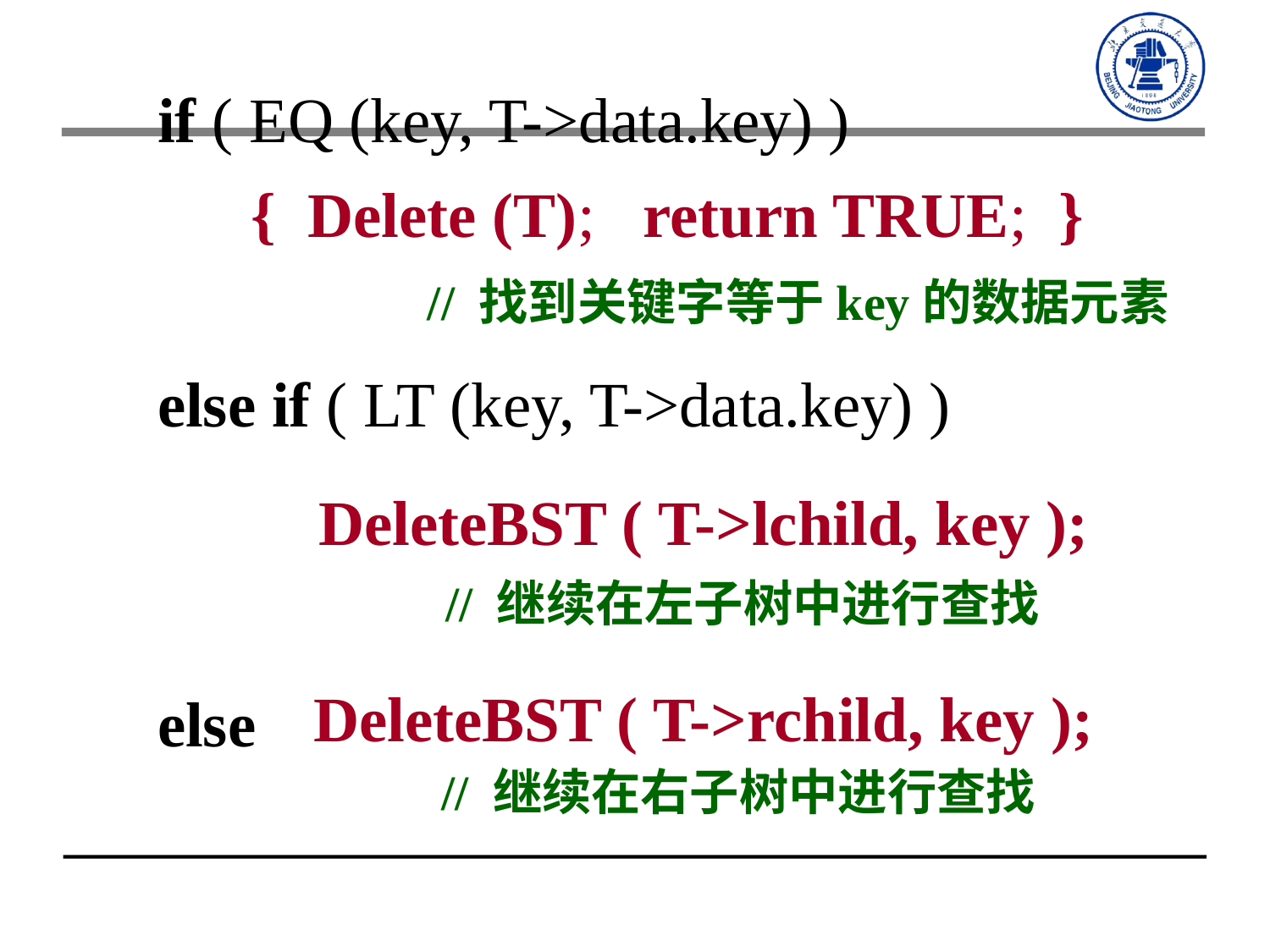

if ( EQ (key, T->data.key) )

	         // 找到关键字等于key的数据元素
else if ( LT (key, T->data.key) )

else
{  Delete (T);   return TRUE;  }
	 DeleteBST ( T->lchild, key );
                 // 继续在左子树中进行查找
DeleteBST ( T->rchild, key );
         // 继续在右子树中进行查找